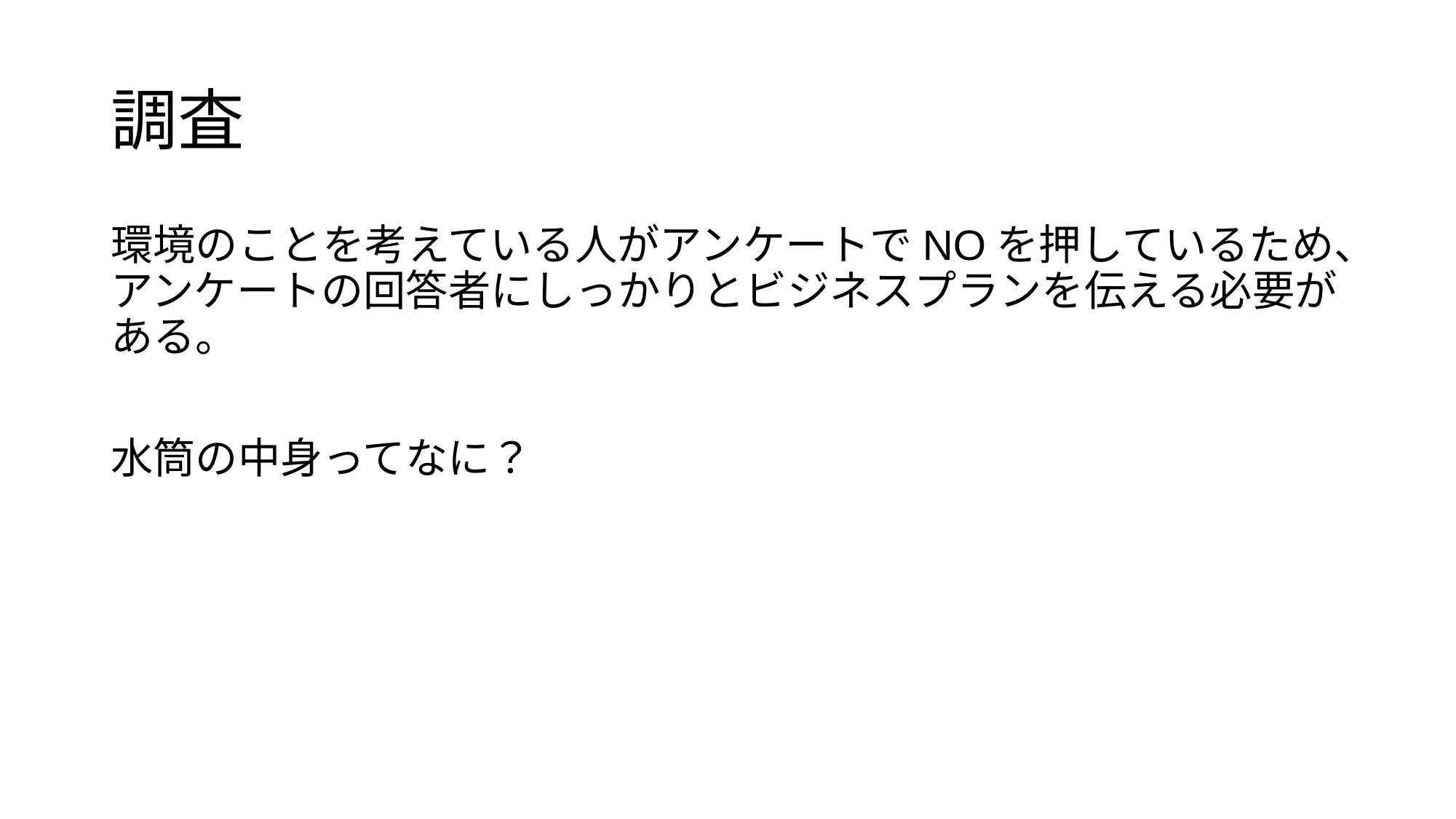

# 調査
環境のことを考えている人がアンケートでNOを押しているため、アンケートの回答者にしっかりとビジネスプランを伝える必要がある。

水筒の中身ってなに？